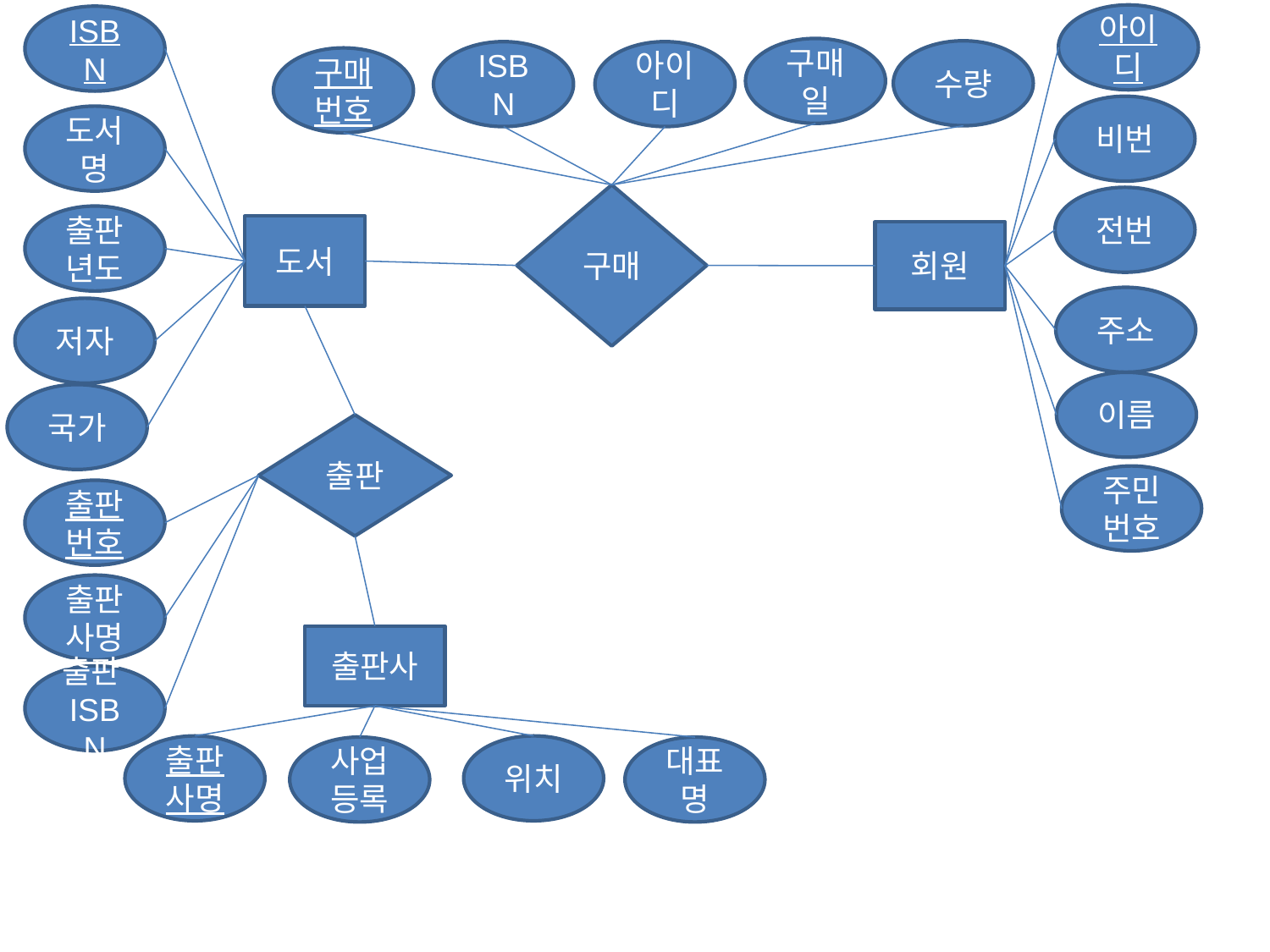

아이디
ISBN
구매일
수량
ISBN
아이디
구매번호
비번
도서명
구매
전번
출판년도
도서
회원
주소
저자
이름
국가
출판
주민번호
출판번호
출판사명
출판사
출판ISBN
출판사명
위치
사업등록
대표명